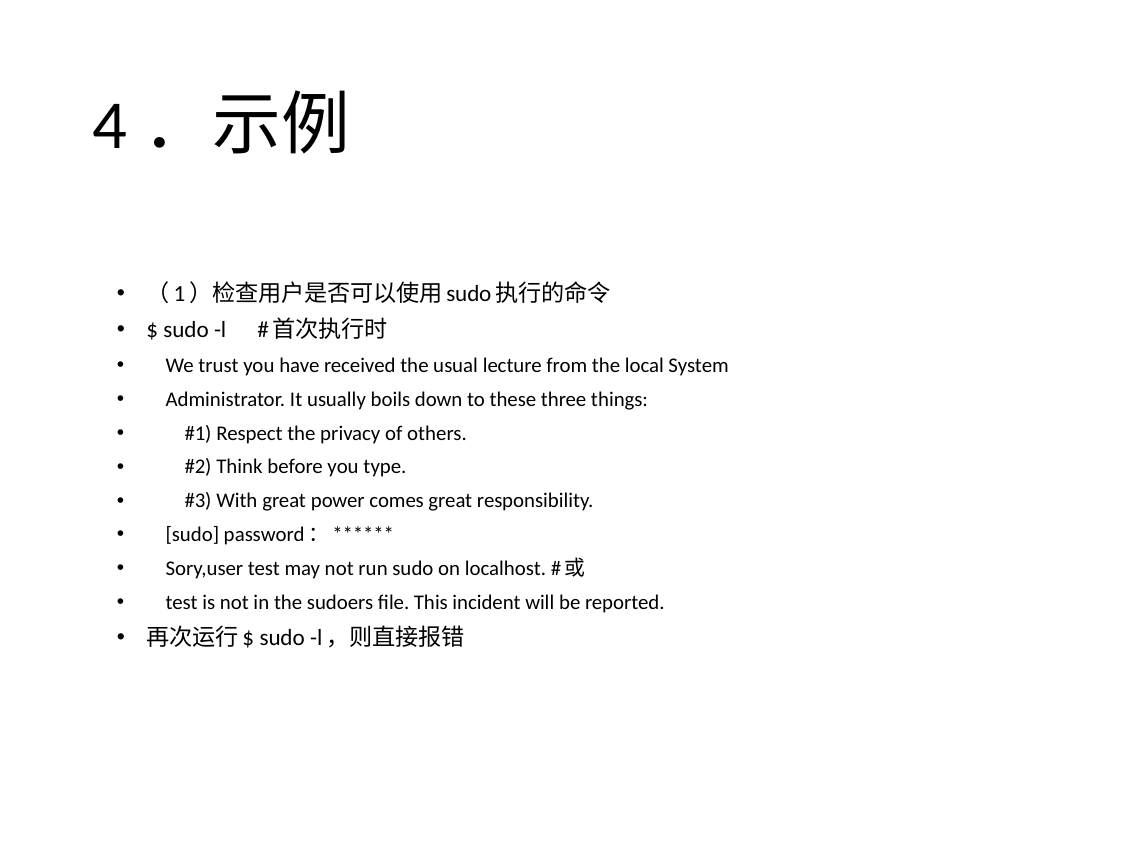

# 4．示例
（1）检查用户是否可以使用sudo执行的命令
$ sudo -l	#首次执行时
    We trust you have received the usual lecture from the local System
    Administrator. It usually boils down to these three things:
        #1) Respect the privacy of others.
        #2) Think before you type.
        #3) With great power comes great responsibility.
    [sudo] password：******
    Sory,user test may not run sudo on localhost. #或
    test is not in the sudoers file. This incident will be reported.
再次运行$ sudo -l，则直接报错